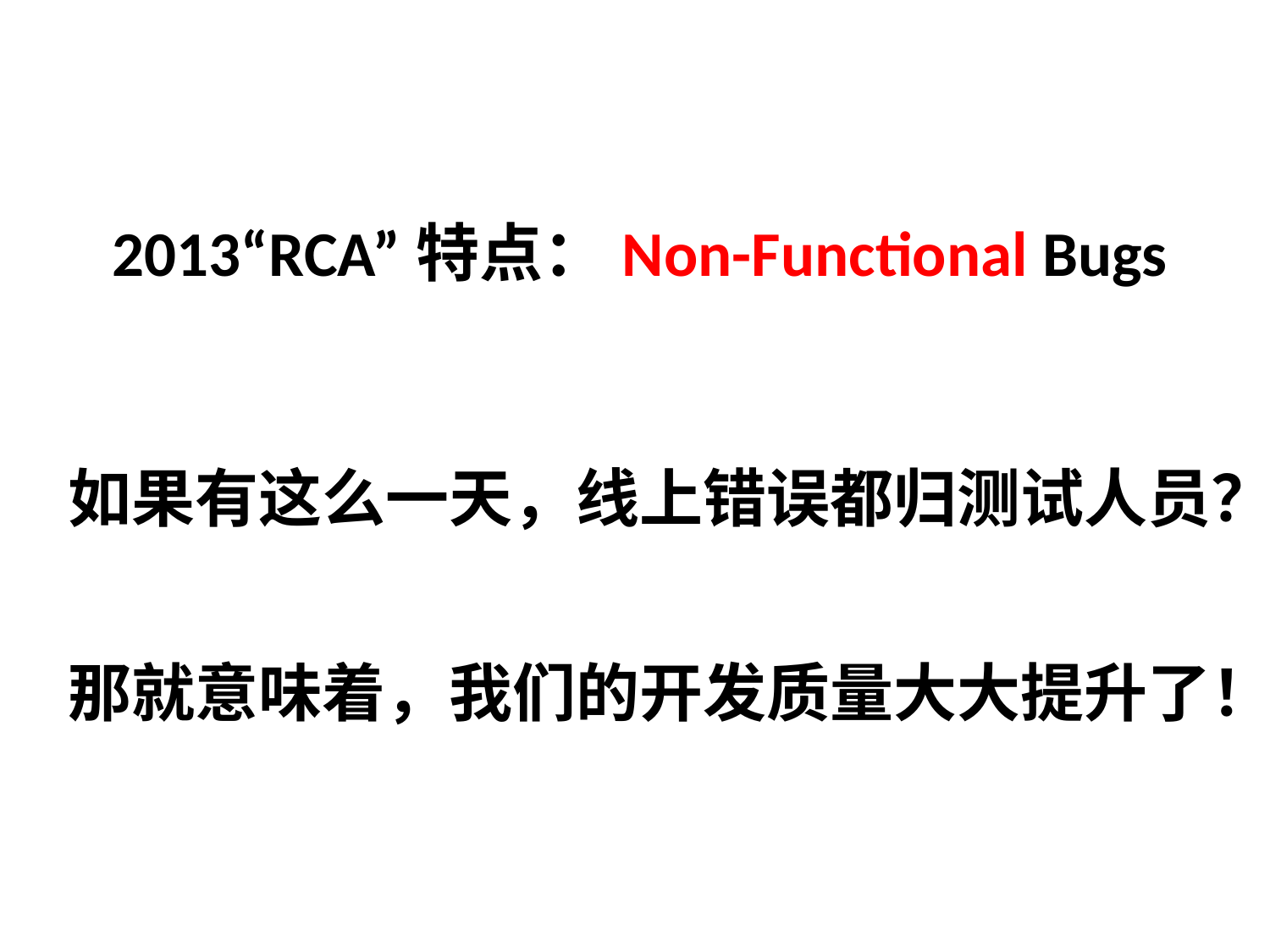

# 2013“RCA”特点：Non-Functional Bugs 如果有这么一天，线上错误都归测试人员？ 那就意味着，我们的开发质量大大提升了！